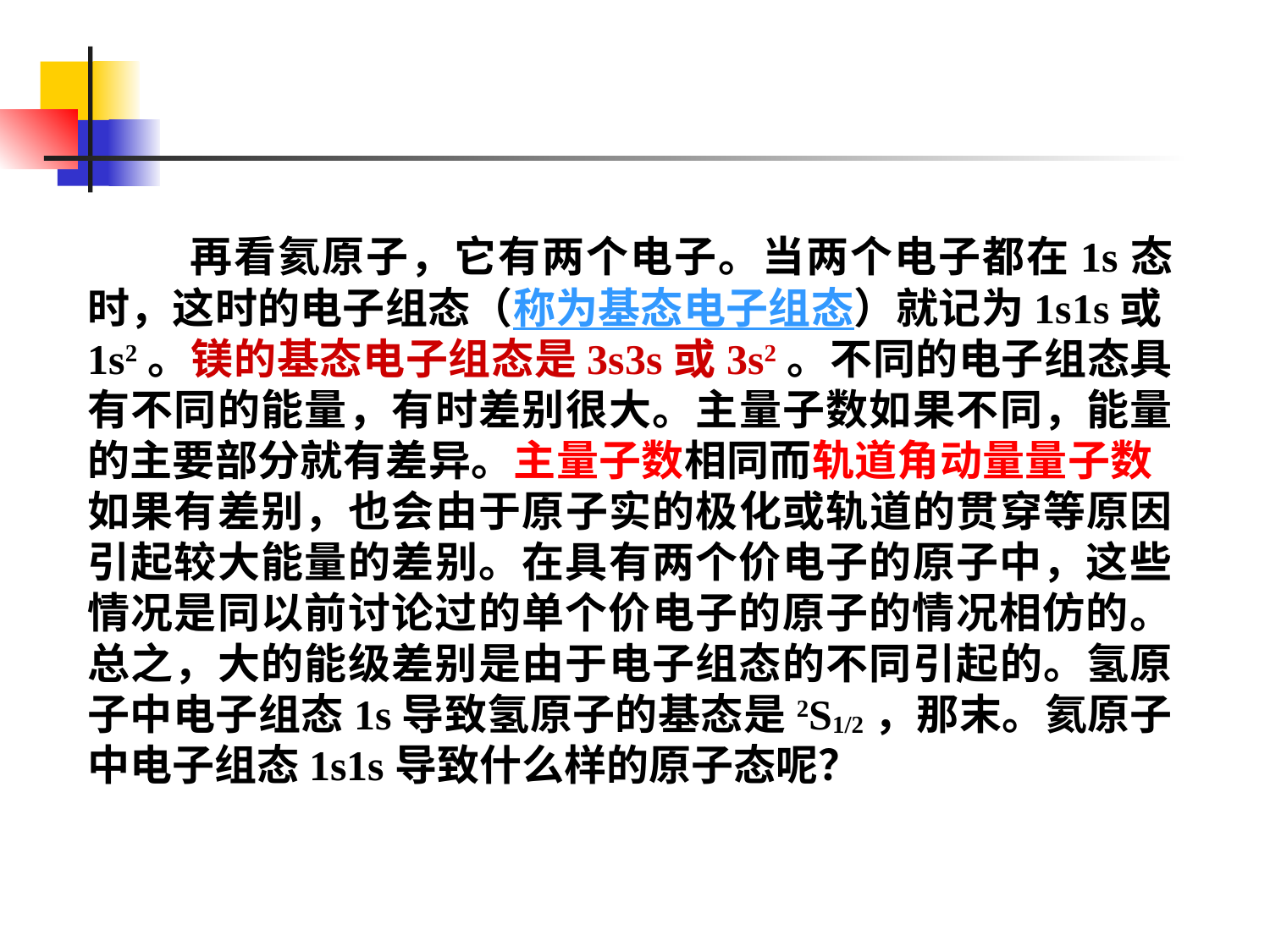

再看氦原子，它有两个电子。当两个电子都在1s态时，这时的电子组态（称为基态电子组态）就记为1s1s或1s2。镁的基态电子组态是3s3s或3s2。不同的电子组态具有不同的能量，有时差别很大。主量子数如果不同，能量的主要部分就有差异。主量子数相同而轨道角动量量子数   如果有差别，也会由于原子实的极化或轨道的贯穿等原因引起较大能量的差别。在具有两个价电子的原子中，这些情况是同以前讨论过的单个价电子的原子的情况相仿的。总之，大的能级差别是由于电子组态的不同引起的。氢原子中电子组态1s导致氢原子的基态是2S1/2，那末。氦原子中电子组态1s1s导致什么样的原子态呢？